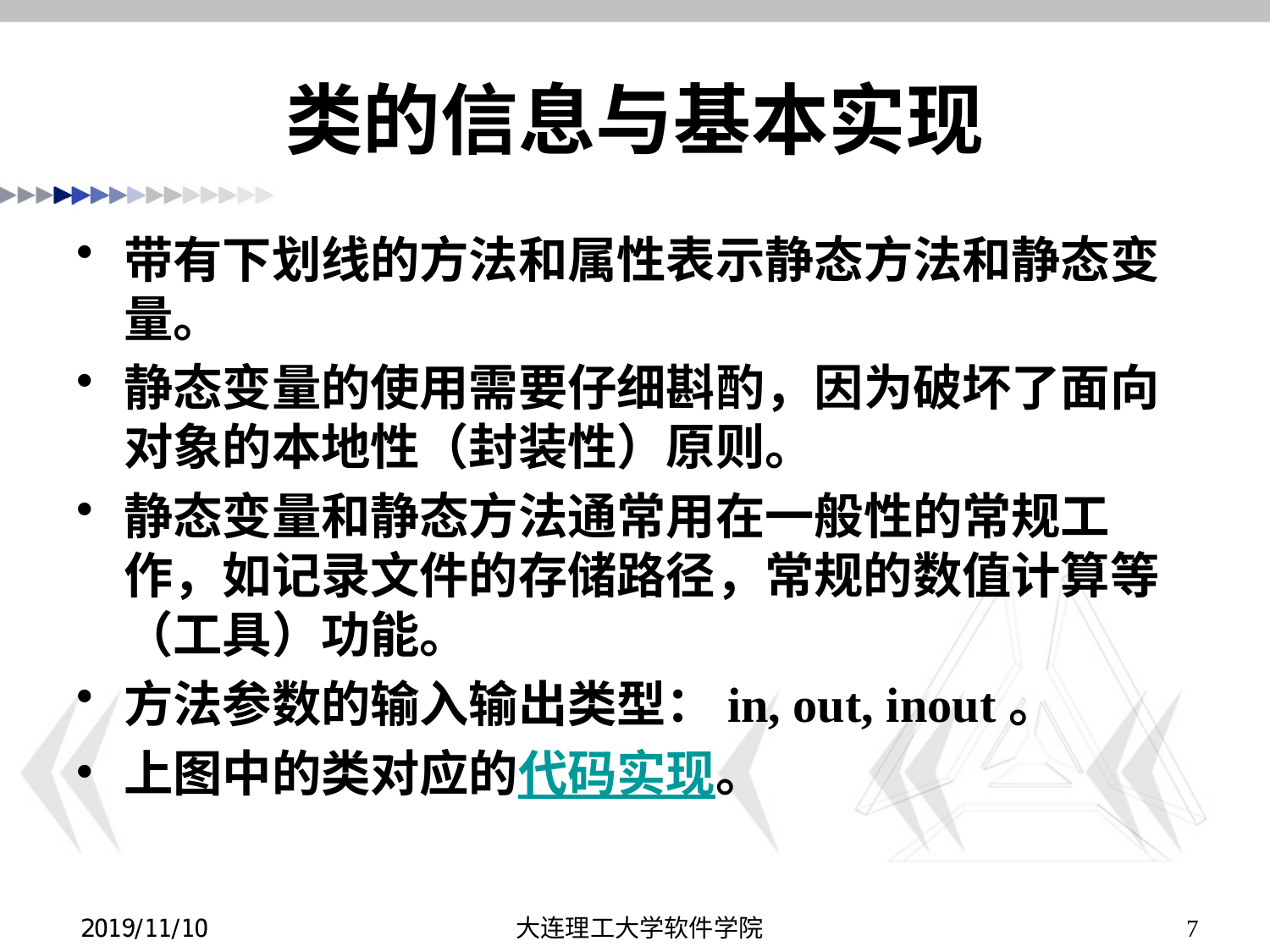

# 类的信息与基本实现
带有下划线的方法和属性表示静态方法和静态变量。
静态变量的使用需要仔细斟酌，因为破坏了面向对象的本地性（封装性）原则。
静态变量和静态方法通常用在一般性的常规工作，如记录文件的存储路径，常规的数值计算等（工具）功能。
方法参数的输入输出类型：in, out, inout。
上图中的类对应的代码实现。
2019/11/10
大连理工大学软件学院
7